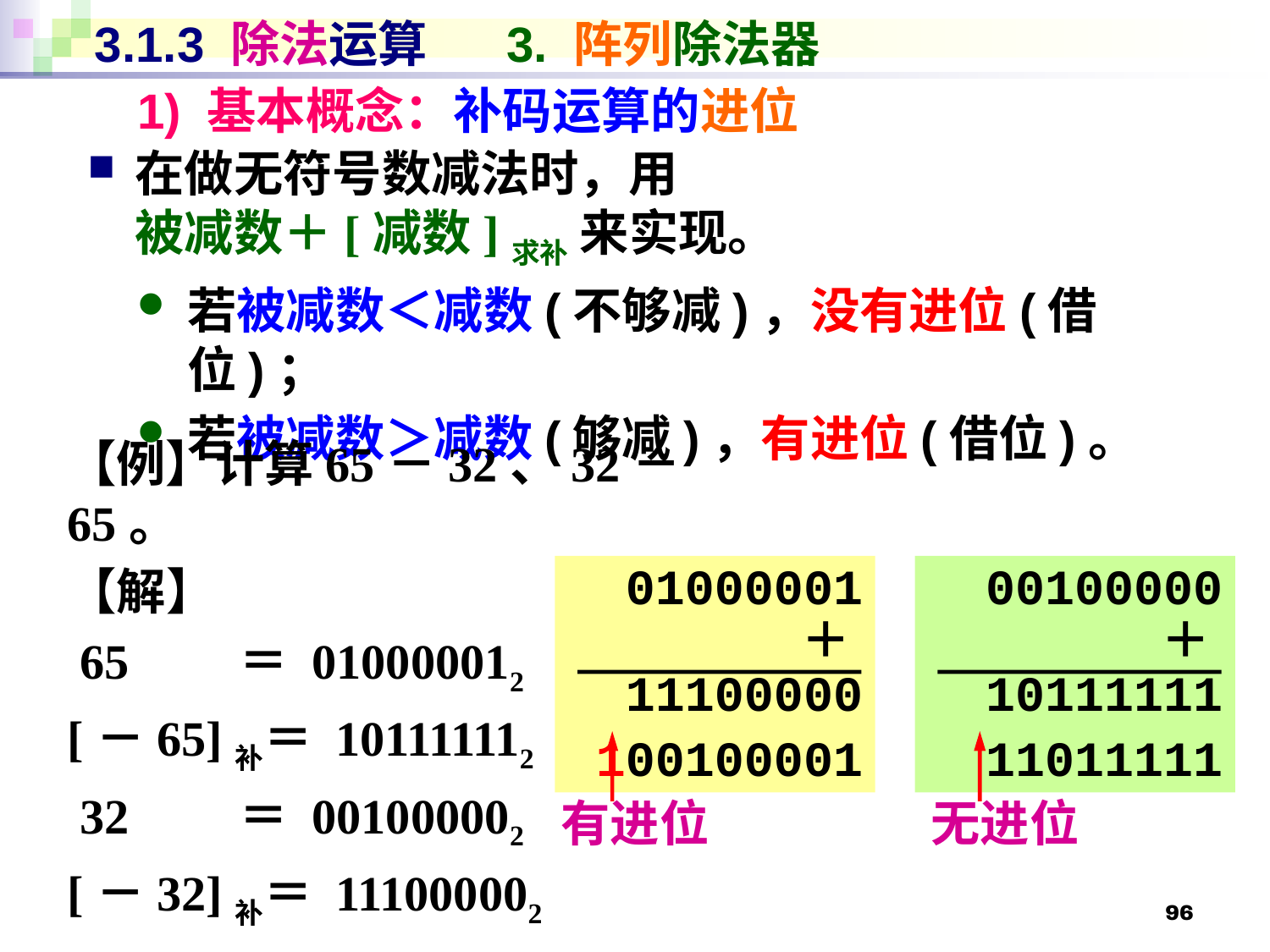

# 3.1.3 除法运算      3. 阵列除法器
1) 基本概念：补码运算的进位
在做无符号数减法时，用
被减数＋[减数]求补 来实现。
若被减数＜减数(不够减)，没有进位(借位)；
若被减数＞减数(够减)，有进位(借位)。
【例】计算65－32、32－65。
【解】
 65        ＝ 010000012
[－65]补＝ 101111112
 32        ＝ 001000002
[－32]补＝ 111000002
01000001
＋11100000
100100001
00100000
＋10111111
11011111

有进位
无进位
96